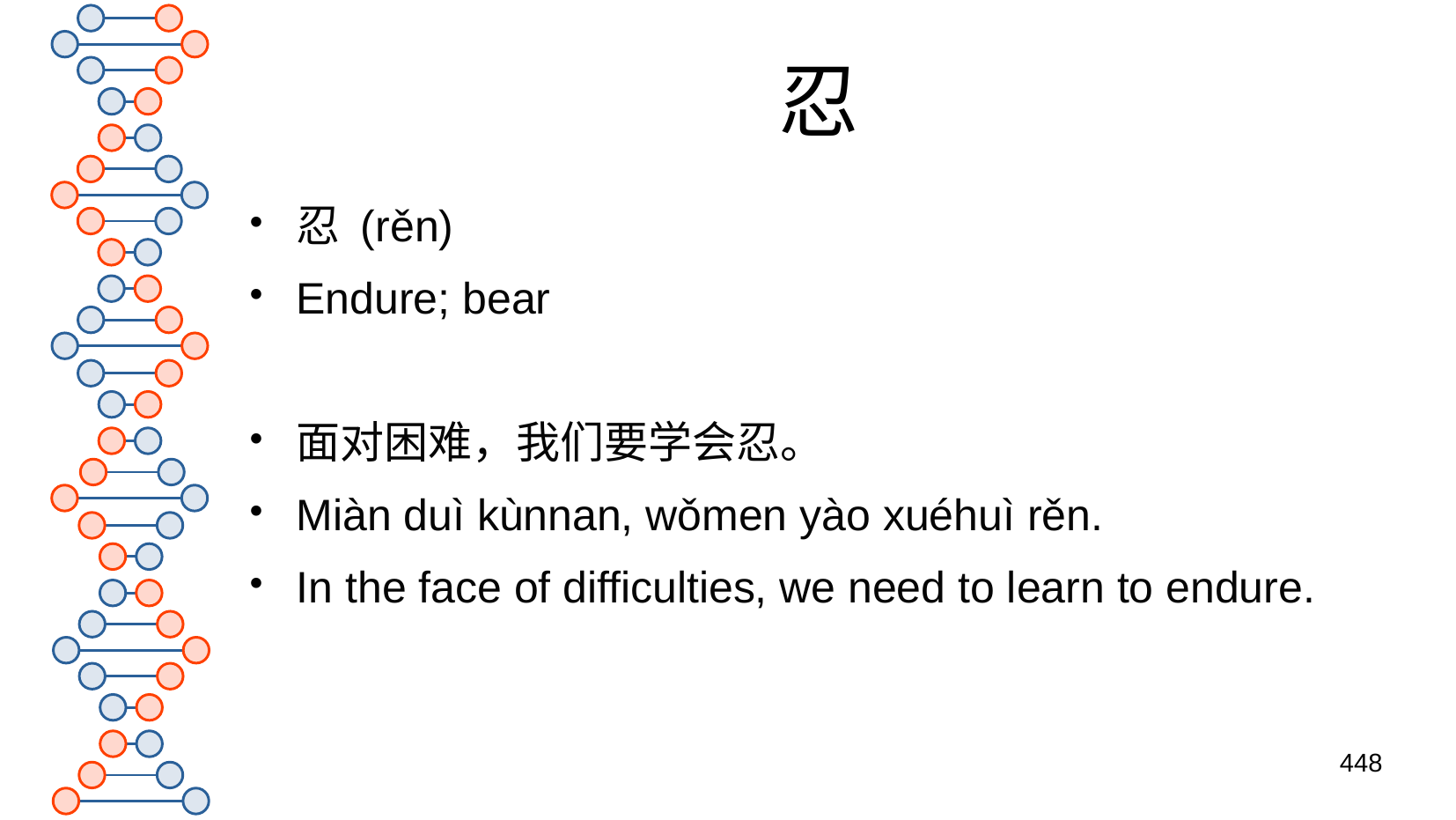

# 忍
忍 (rěn)
Endure; bear

面对困难，我们要学会忍。
Miàn duì kùnnan, wǒmen yào xuéhuì rěn.
In the face of difficulties, we need to learn to endure.

448